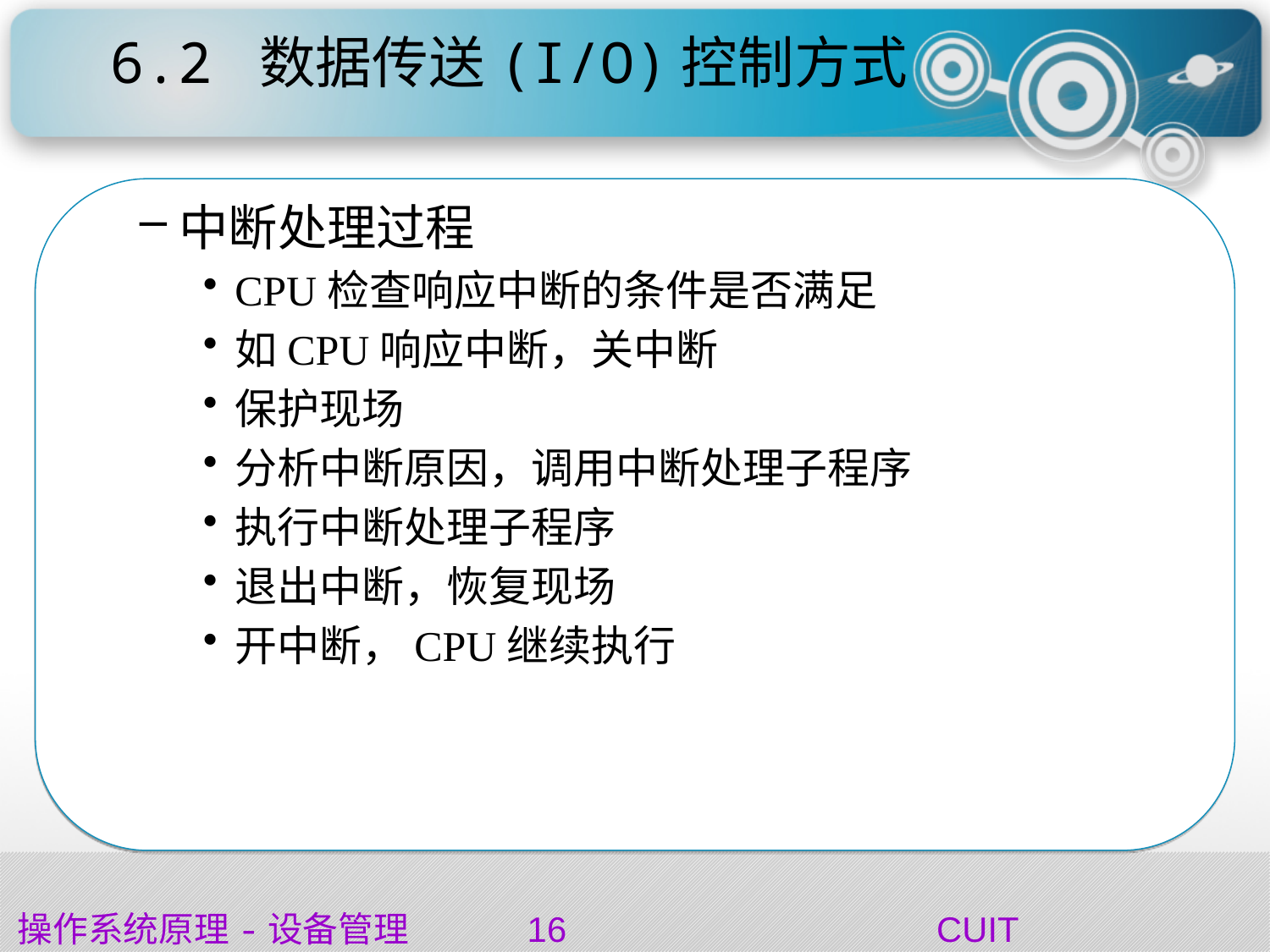

# 6.2 数据传送(I/O)控制方式
中断处理过程
CPU检查响应中断的条件是否满足
如CPU响应中断，关中断
保护现场
分析中断原因，调用中断处理子程序
执行中断处理子程序
退出中断，恢复现场
开中断，CPU继续执行